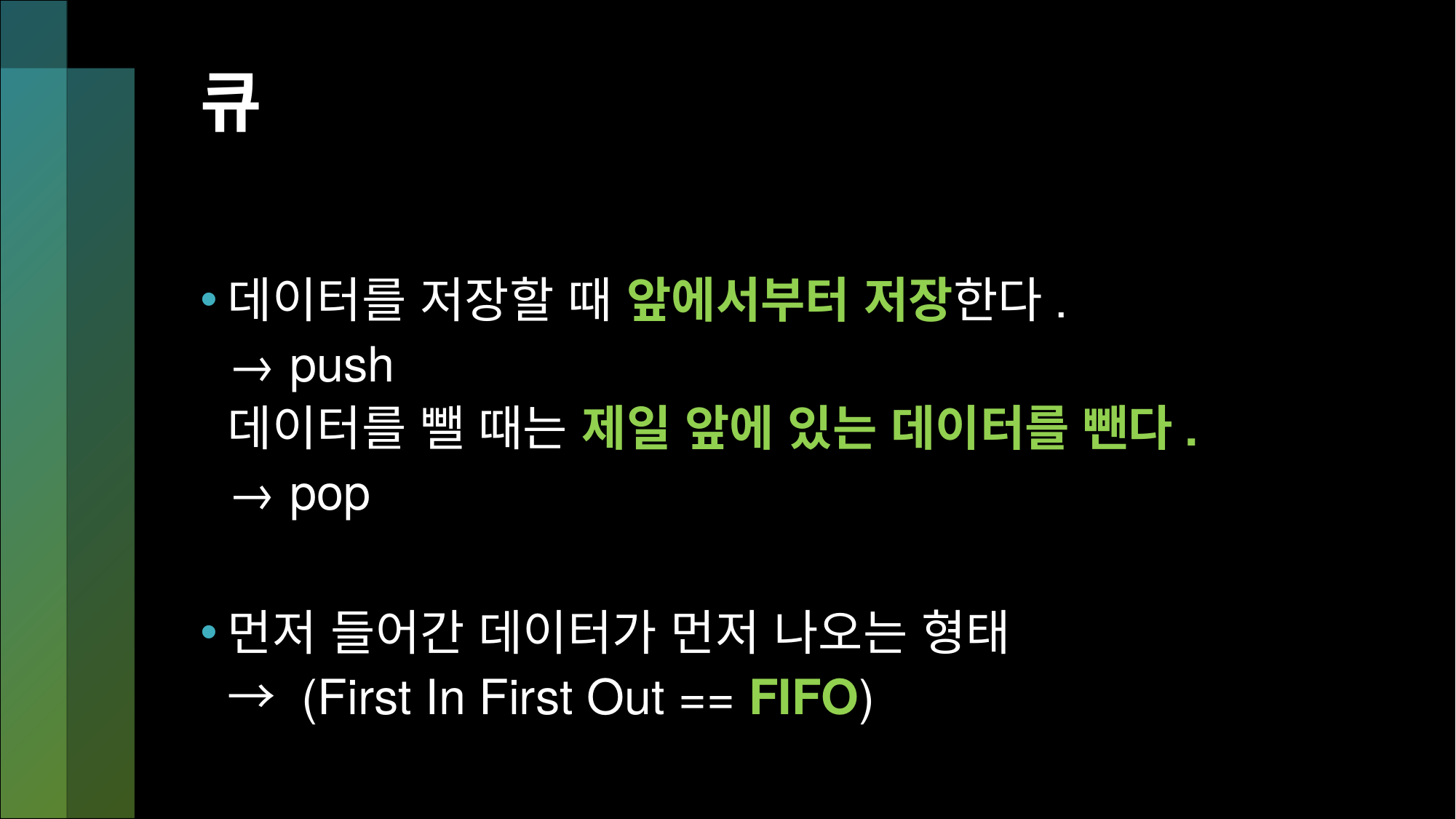

# 큐
데이터를 저장할 때 앞에서부터 저장한다.
→ push
데이터를 뺄 때는 제일 앞에 있는 데이터를 뺀다.
→ pop

먼저 들어간 데이터가 먼저 나오는 형태
→ (First In First Out == FIFO)